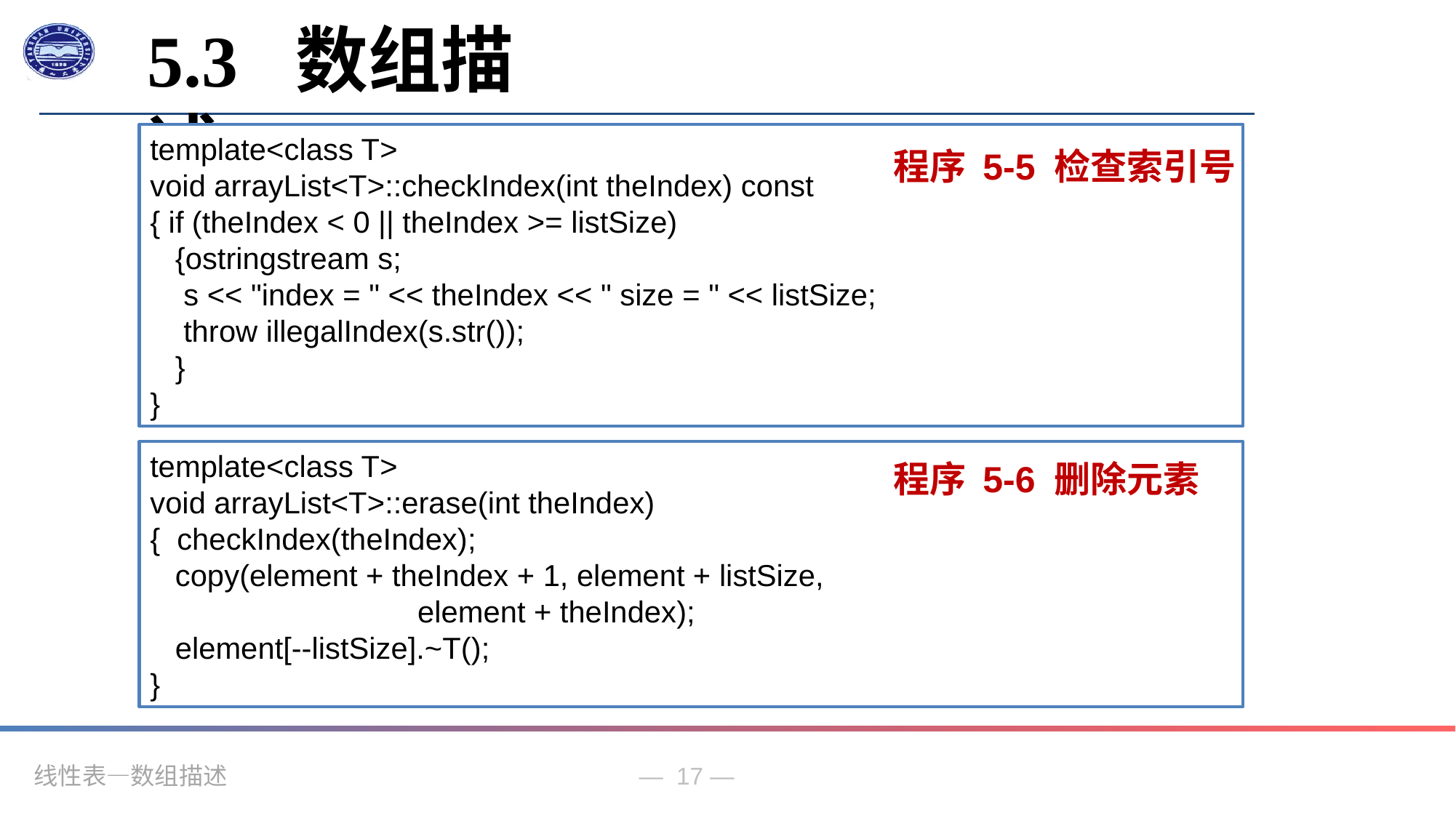

5.3  数组描述
template<class T>
void arrayList<T>::checkIndex(int theIndex) const
{ if (theIndex < 0 || theIndex >= listSize)
   {ostringstream s;
    s << "index = " << theIndex << " size = " << listSize;
    throw illegalIndex(s.str());
   }
}
程序 5-5 检查索引号

template<class T>
void arrayList<T>::erase(int theIndex)
{  checkIndex(theIndex);
   copy(element + theIndex + 1, element + listSize,
                                element + theIndex);
   element[--listSize].~T();
}
# 程序 5-6 删除元素